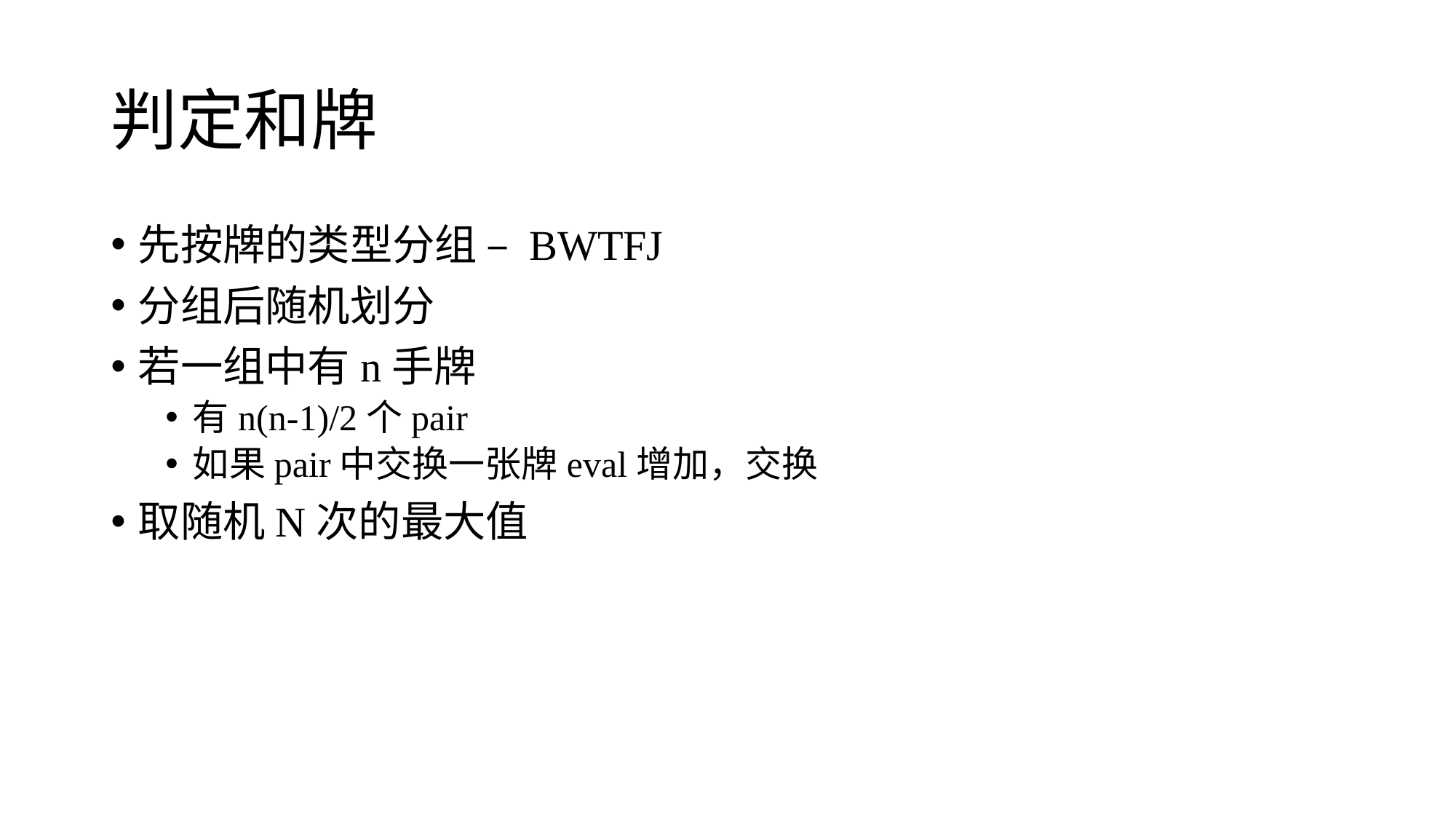

# 判定和牌
先按牌的类型分组 – BWTFJ
分组后随机划分
若一组中有n手牌
有n(n-1)/2个pair
如果pair中交换一张牌eval增加，交换
取随机N次的最大值